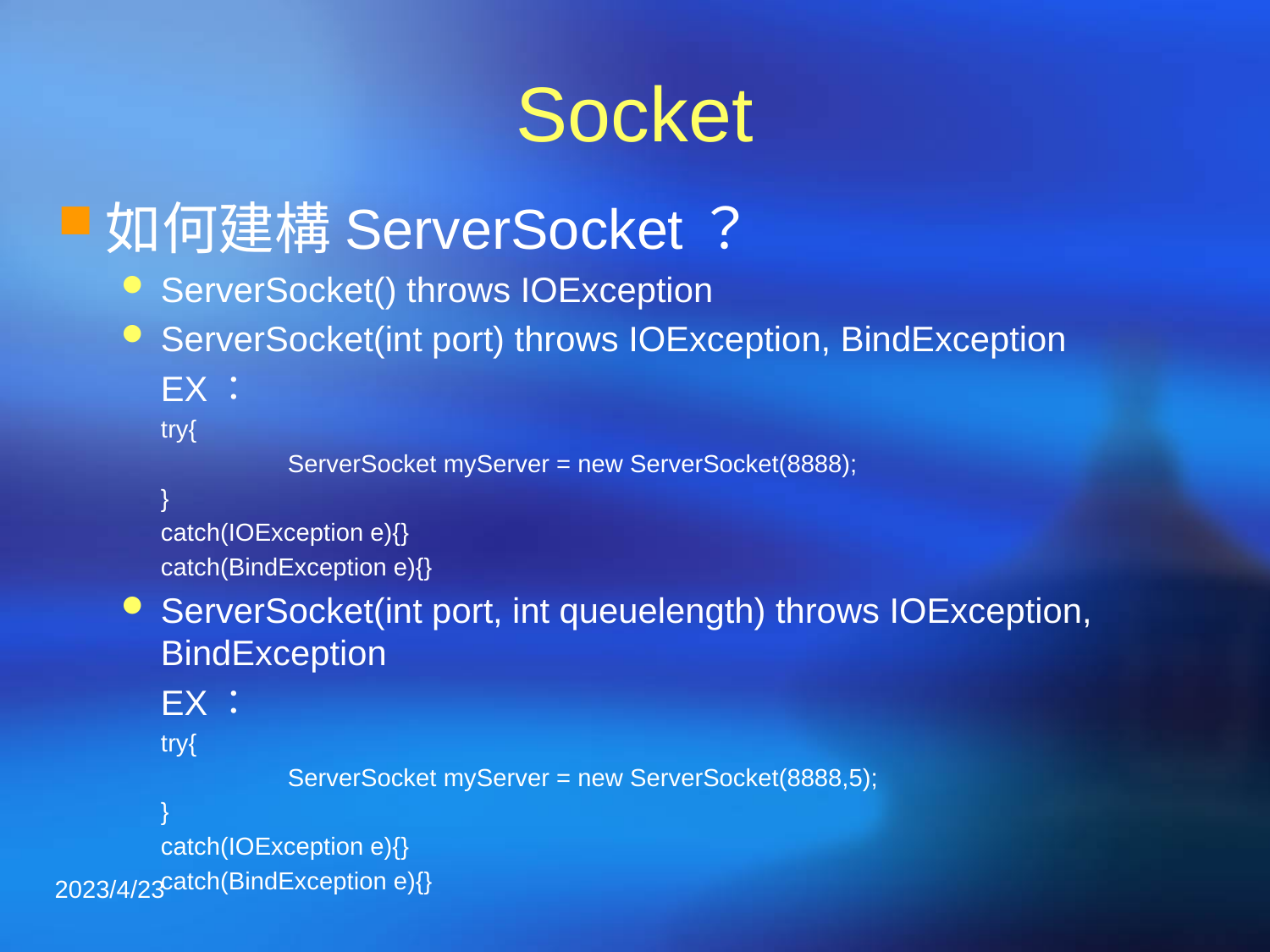

# Socket
如何建構ServerSocket？
ServerSocket() throws IOException
ServerSocket(int port) throws IOException, BindException
	EX：
	try{
		ServerSocket myServer = new ServerSocket(8888);
	}
	catch(IOException e){}
	catch(BindException e){}
ServerSocket(int port, int queuelength) throws IOException, BindException
	EX：
	try{
		ServerSocket myServer = new ServerSocket(8888,5);
	}
	catch(IOException e){}
	catch(BindException e){}

2023/4/23